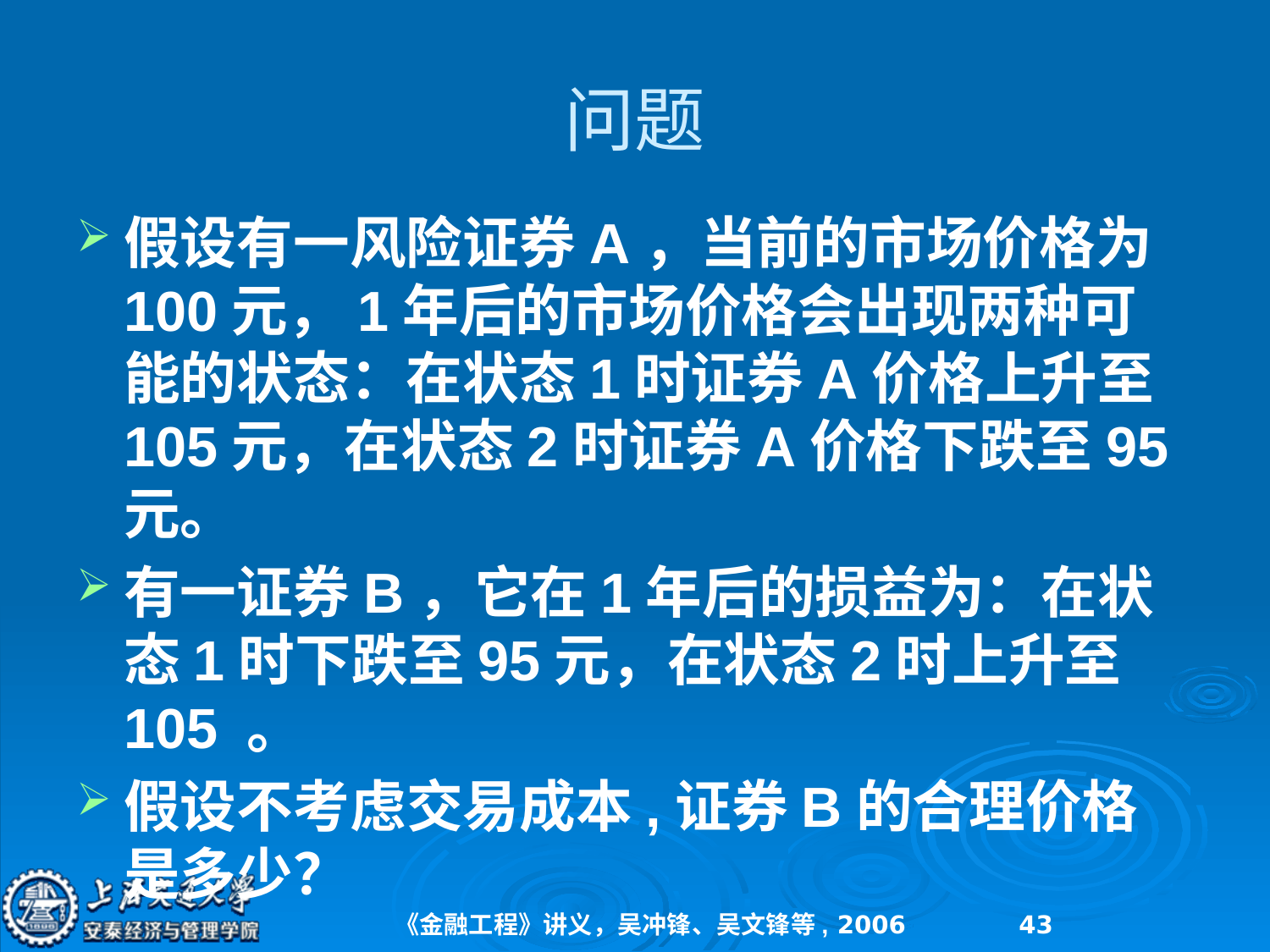

# 问题
假设有一风险证券A，当前的市场价格为100元，1年后的市场价格会出现两种可能的状态：在状态1时证券A价格上升至105元，在状态2时证券A价格下跌至95元。
有一证券B，它在1年后的损益为：在状态1时下跌至95元，在状态2时上升至105 。
假设不考虑交易成本,证券B的合理价格是多少？